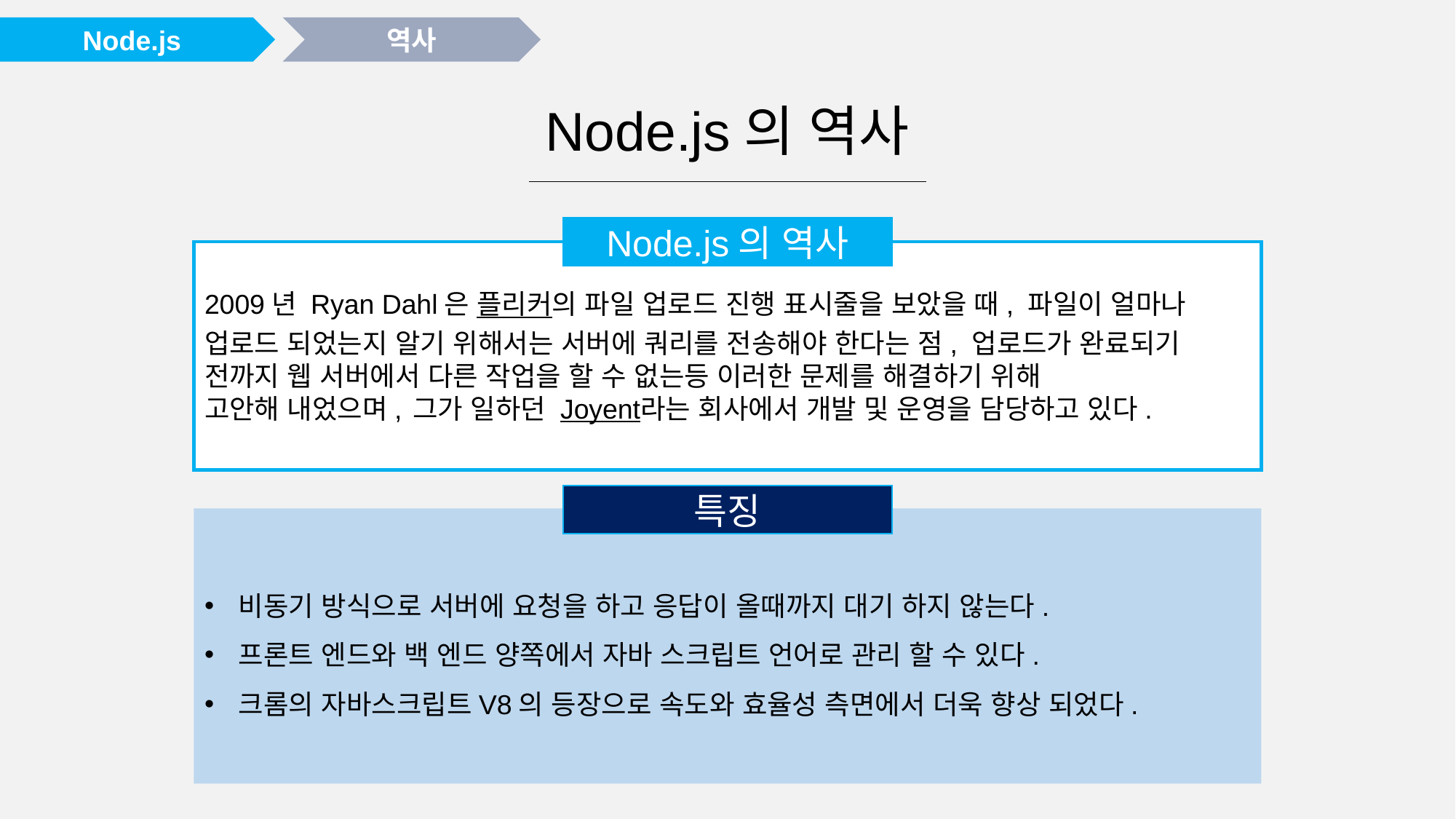

Node.js
역사
# Node.js의 역사
Node.js의 역사
2009년 Ryan Dahl은 플리커의 파일 업로드 진행 표시줄을 보았을 때, 파일이 얼마나 업로드 되었는지 알기 위해서는 서버에 쿼리를 전송해야 한다는 점, 업로드가 완료되기 전까지 웹 서버에서 다른 작업을 할 수 없는등 이러한 문제를 해결하기 위해
고안해 내었으며, 그가 일하던 Joyent라는 회사에서 개발 및 운영을 담당하고 있다.
특징
비동기 방식으로 서버에 요청을 하고 응답이 올때까지 대기 하지 않는다.
프론트 엔드와 백 엔드 양쪽에서 자바 스크립트 언어로 관리 할 수 있다.
크롬의 자바스크립트V8의 등장으로 속도와 효율성 측면에서 더욱 향상 되었다.